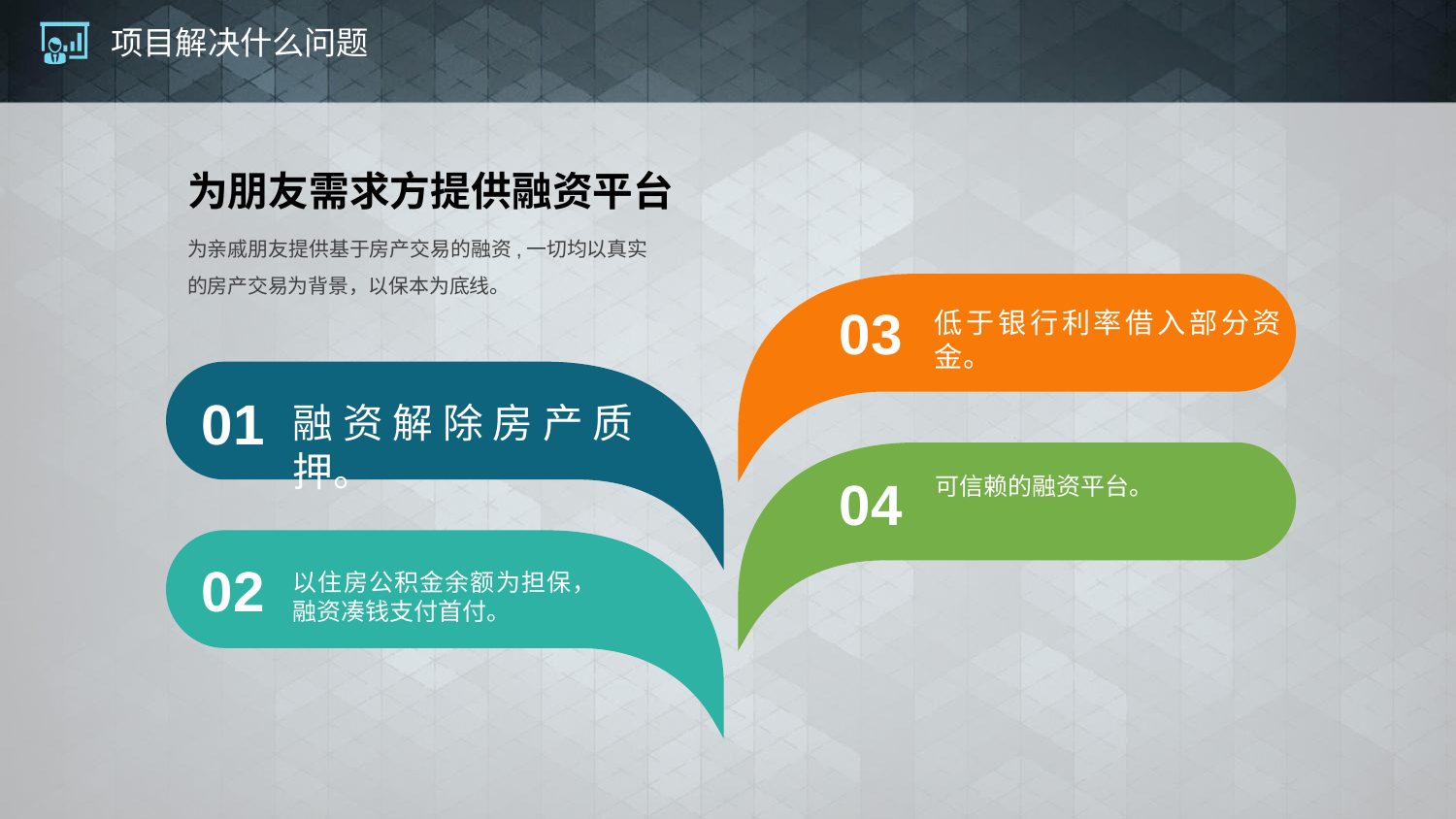

# 项目解决什么问题

为朋友需求方提供融资平台
为亲戚朋友提供基于房产交易的融资,一切均以真实的房产交易为背景，以保本为底线。

03
低于银行利率借入部分资金。

01
融资解除房产质押。

04
可信赖的融资平台。

02
以住房公积金余额为担保，融资凑钱支付首付。